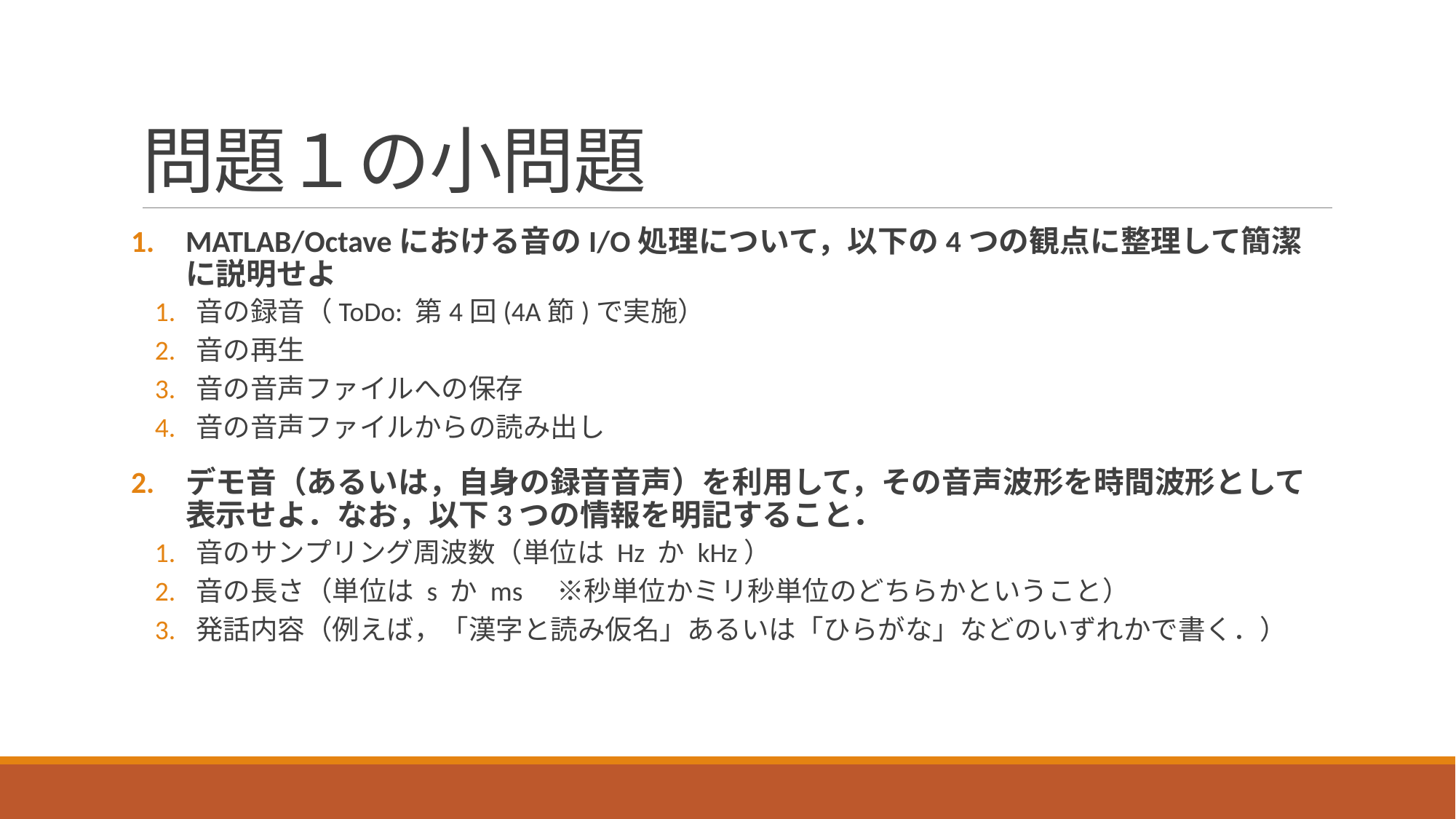

# 問題１の小問題
MATLAB/Octaveにおける音のI/O処理について，以下の4つの観点に整理して簡潔に説明せよ
音の録音（ToDo: 第4回(4A節)で実施）
音の再生
音の音声ファイルへの保存
音の音声ファイルからの読み出し
デモ音（あるいは，自身の録音音声）を利用して，その音声波形を時間波形として表示せよ．なお，以下3つの情報を明記すること．
音のサンプリング周波数（単位は Hz か kHz）
音の長さ（単位は s か ms　※秒単位かミリ秒単位のどちらかということ）
発話内容（例えば，「漢字と読み仮名」あるいは「ひらがな」などのいずれかで書く．）